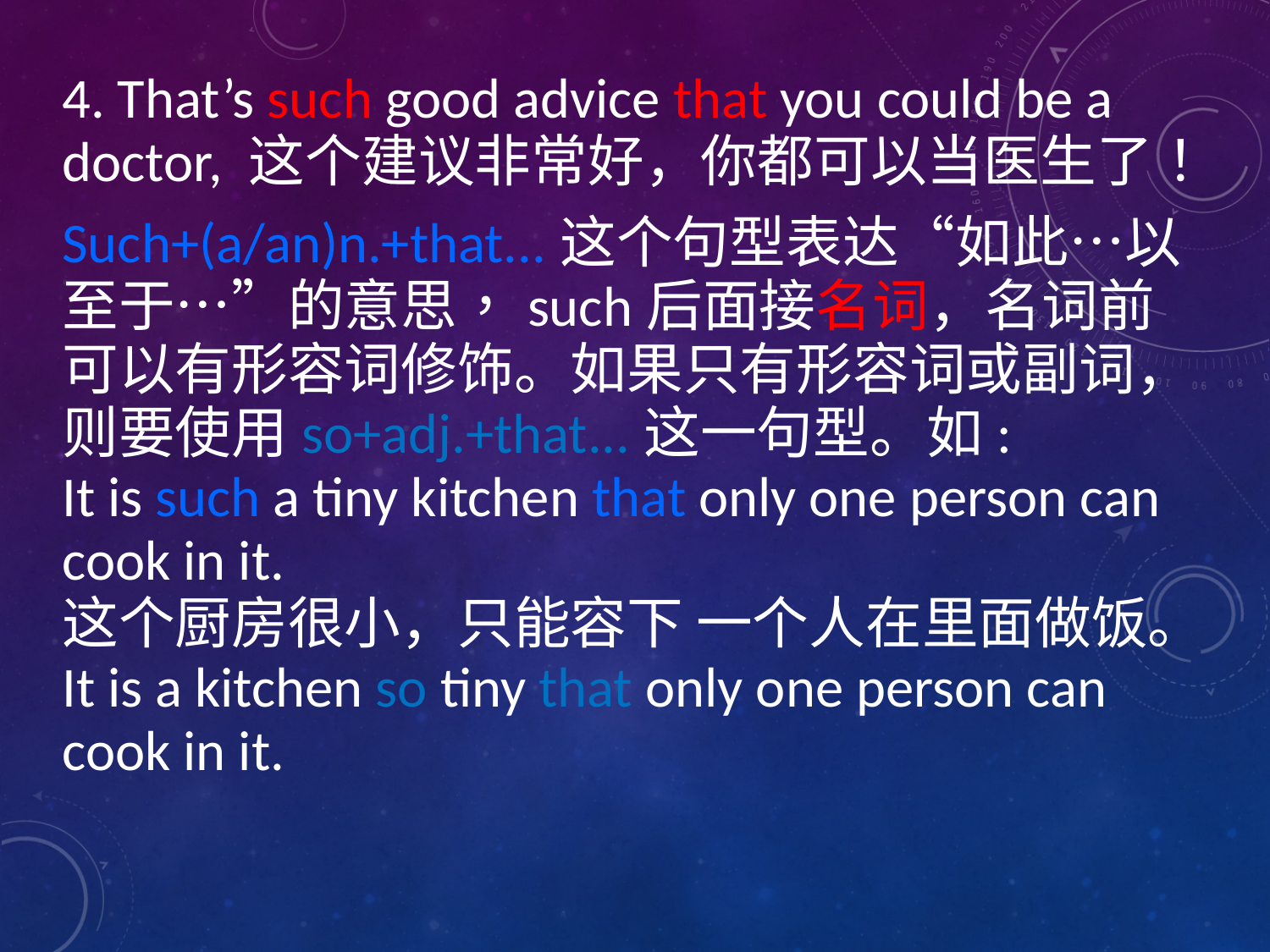

4. That’s such good advice that you could be a doctor, 这个建议非常好，你都可以当医生了！

Such+(a/an)n.+that...这个句型表达“如此…以至于…”的意思，such后面接名词，名词前可以有形容词修饰。如果只有形容词或副词，则要使用so+adj.+that...这一句型。如:
It is such a tiny kitchen that only one person can cook in it.
这个厨房很小，只能容下 一个人在里面做饭。
It is a kitchen so tiny that only one person can cook in it.